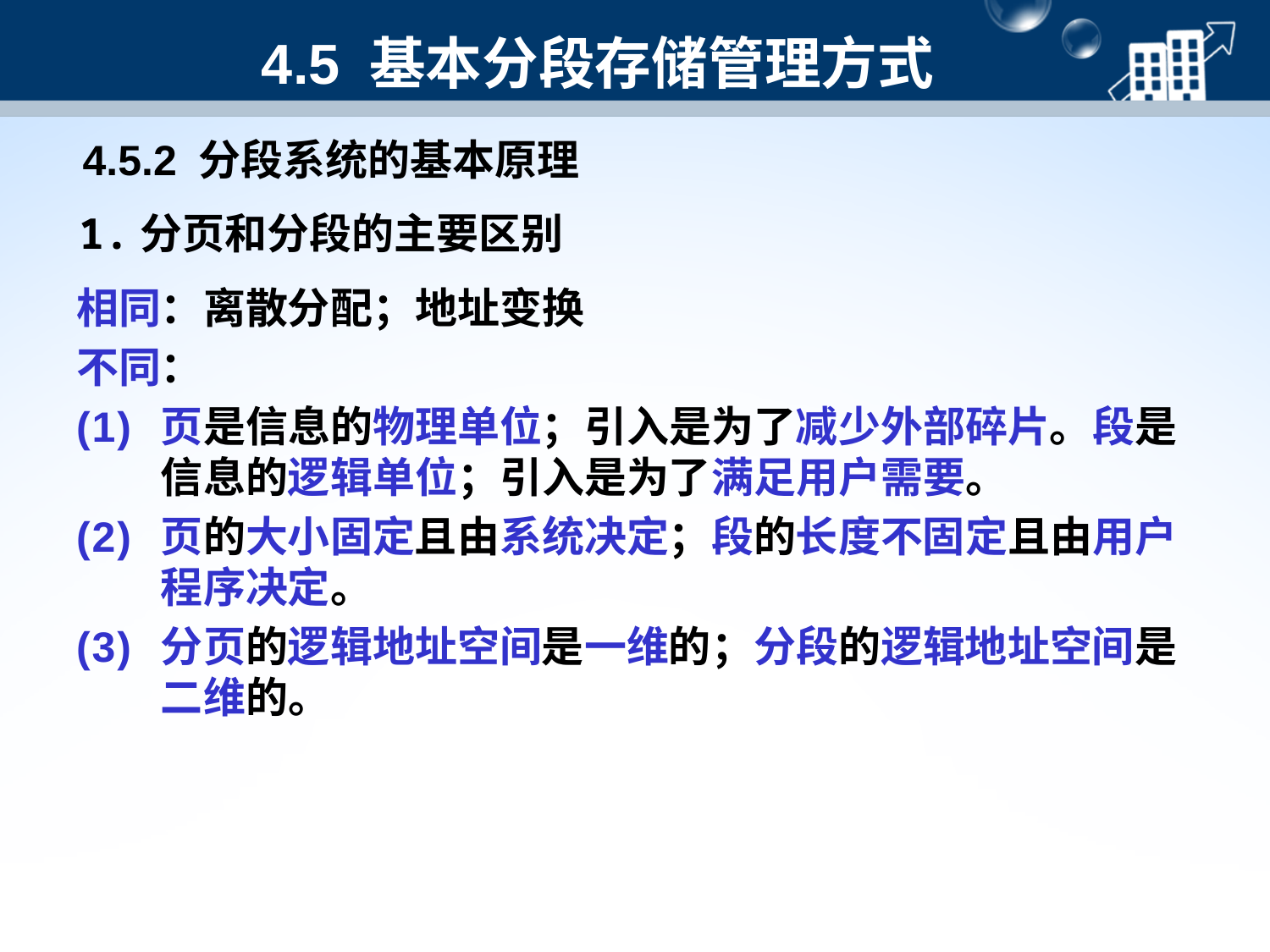

4.5 基本分段存储管理方式
4.5.2 分段系统的基本原理
1.分页和分段的主要区别
相同：离散分配；地址变换
不同：
页是信息的物理单位；引入是为了减少外部碎片。段是信息的逻辑单位；引入是为了满足用户需要。
页的大小固定且由系统决定；段的长度不固定且由用户程序决定。
分页的逻辑地址空间是一维的；分段的逻辑地址空间是二维的。